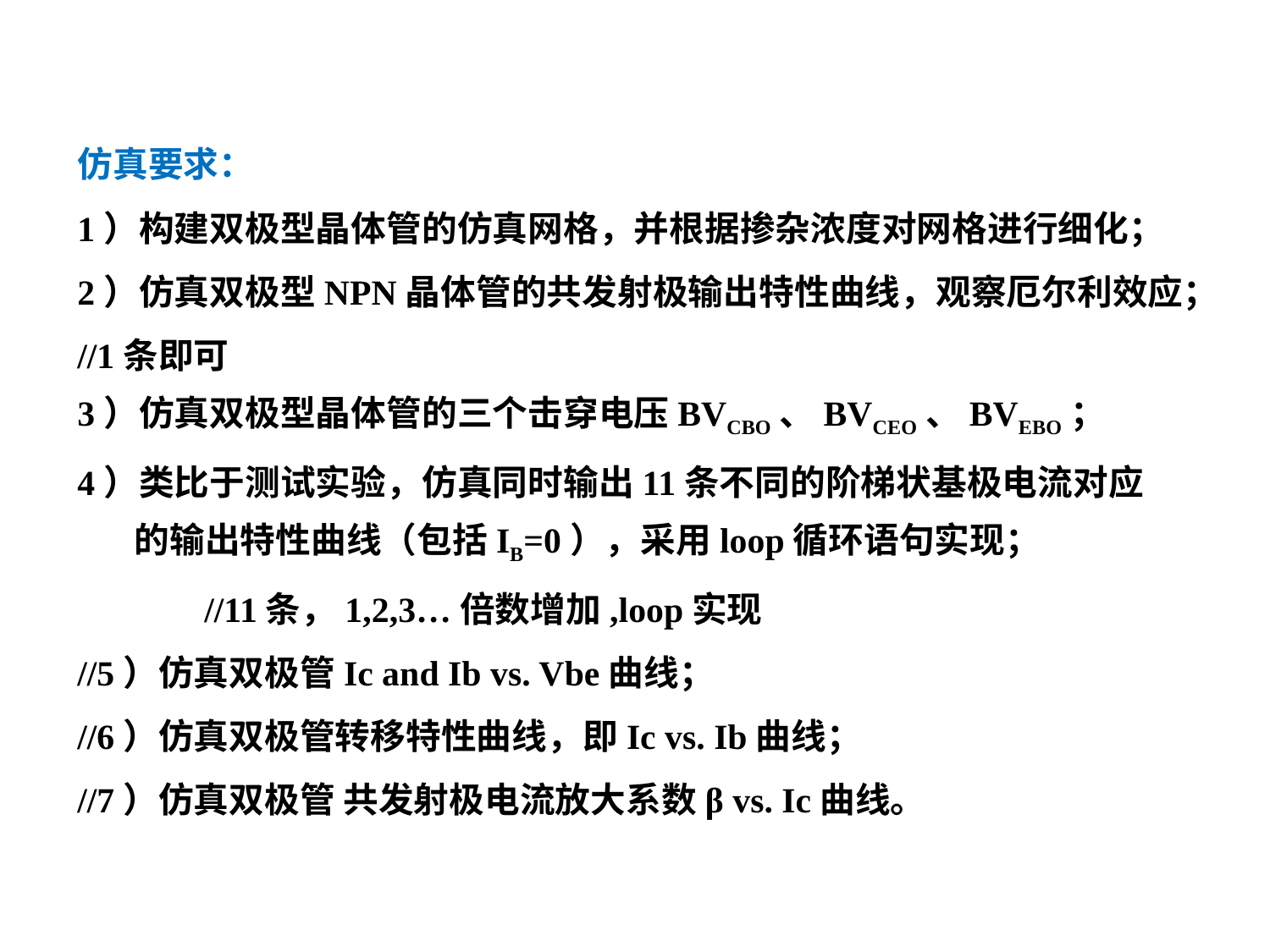

仿真要求：
1）构建双极型晶体管的仿真网格，并根据掺杂浓度对网格进行细化；
2）仿真双极型NPN晶体管的共发射极输出特性曲线，观察厄尔利效应；
//1条即可
3）仿真双极型晶体管的三个击穿电压BVCBO、BVCEO、BVEBO；
4）类比于测试实验，仿真同时输出11条不同的阶梯状基极电流对应
      的输出特性曲线（包括IB=0），采用loop循环语句实现；
	//11条，1,2,3…倍数增加,loop实现
//5）仿真双极管Ic and Ib vs. Vbe曲线；
//6）仿真双极管转移特性曲线，即Ic vs. Ib曲线；
//7）仿真双极管 共发射极电流放大系数β vs. Ic曲线。